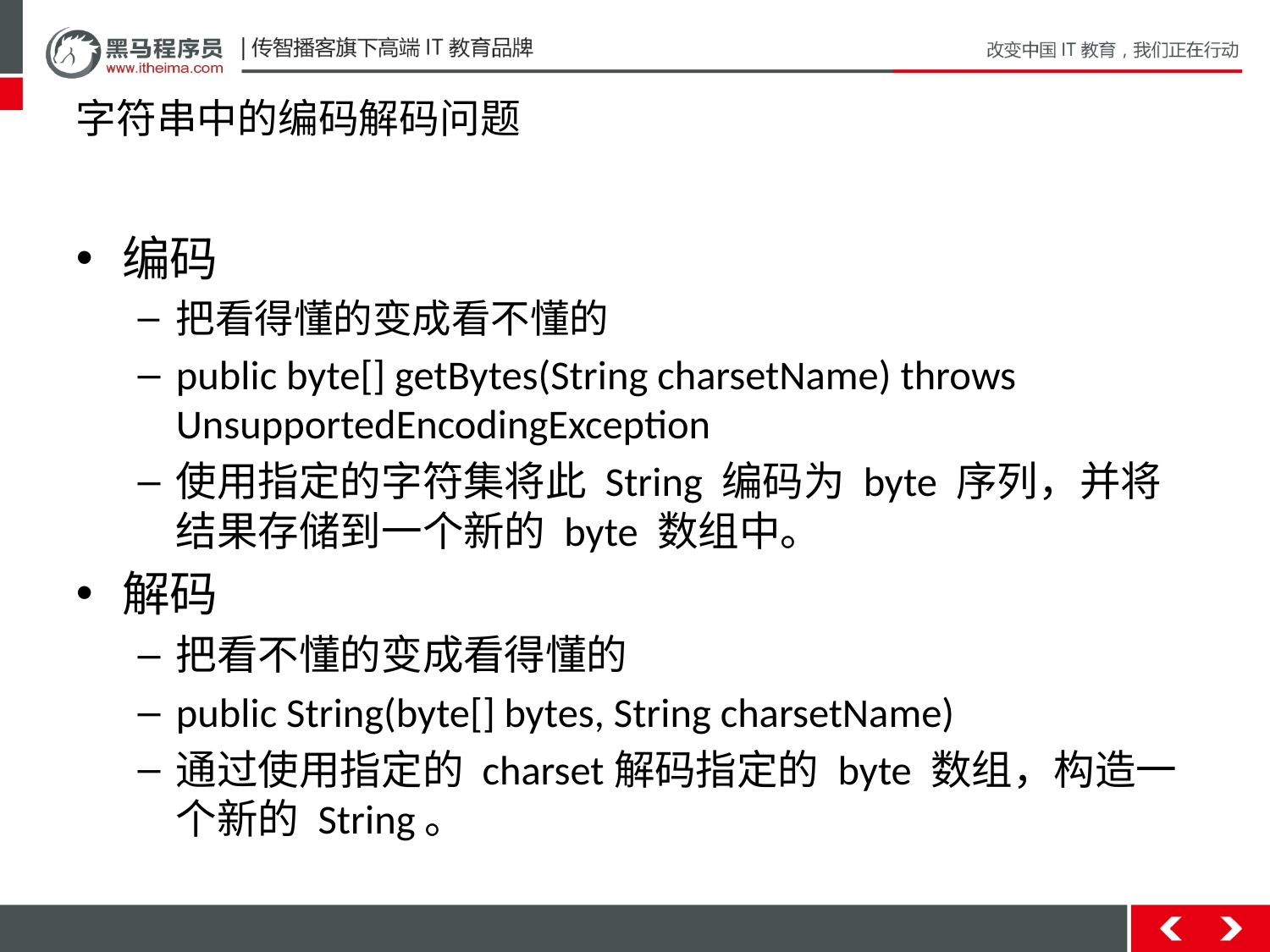

# 字符串中的编码解码问题
编码
把看得懂的变成看不懂的
public byte[] getBytes(String charsetName) throws UnsupportedEncodingException
使用指定的字符集将此 String 编码为 byte 序列，并将结果存储到一个新的 byte 数组中。
解码
把看不懂的变成看得懂的
public String(byte[] bytes, String charsetName)
通过使用指定的 charset解码指定的 byte 数组，构造一个新的 String。